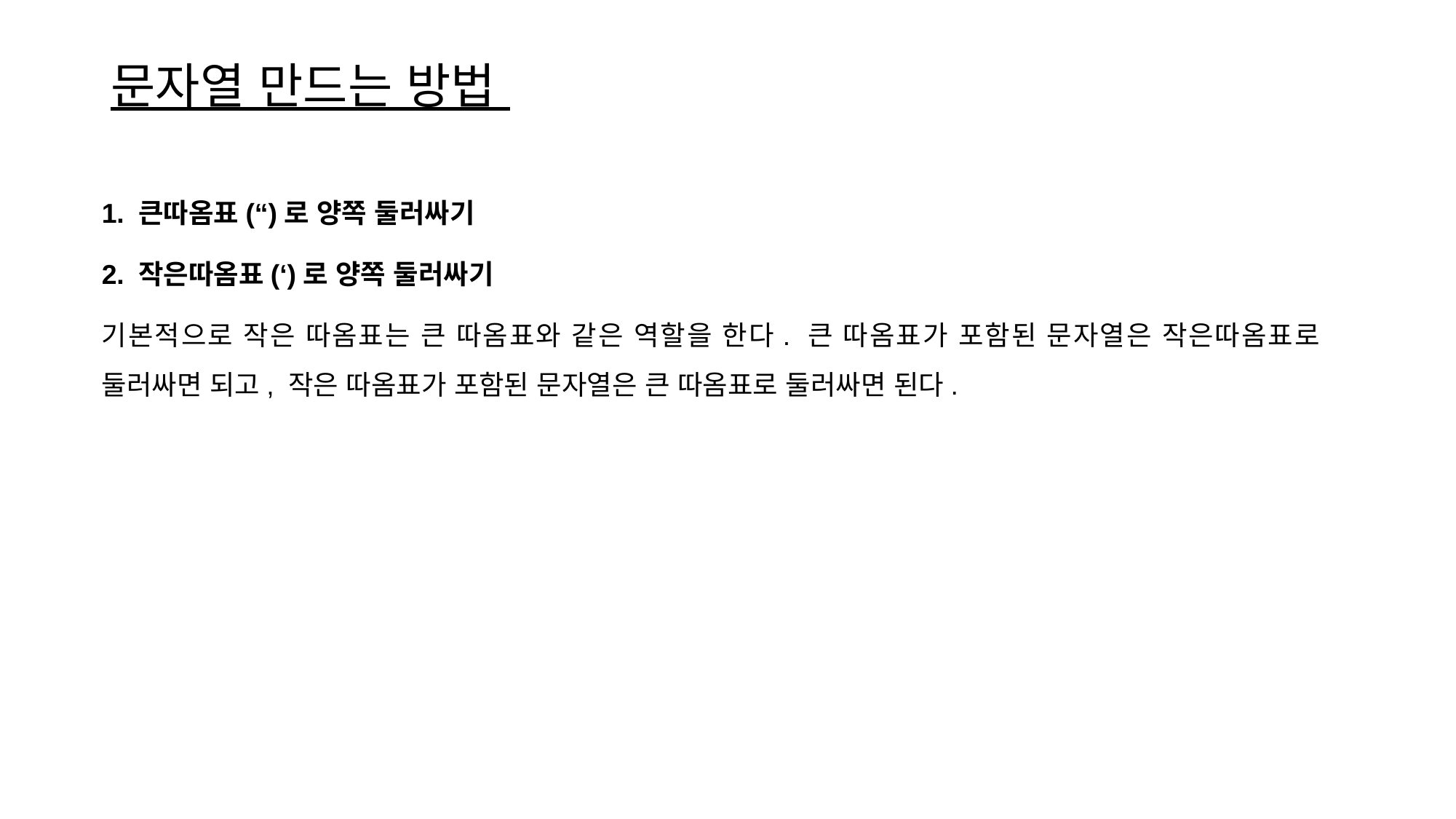

# 문자열 만드는 방법
1. 큰따옴표(“)로 양쪽 둘러싸기
2. 작은따옴표(‘)로 양쪽 둘러싸기
기본적으로 작은 따옴표는 큰 따옴표와 같은 역할을 한다. 큰 따옴표가 포함된 문자열은 작은따옴표로 둘러싸면 되고, 작은 따옴표가 포함된 문자열은 큰 따옴표로 둘러싸면 된다.